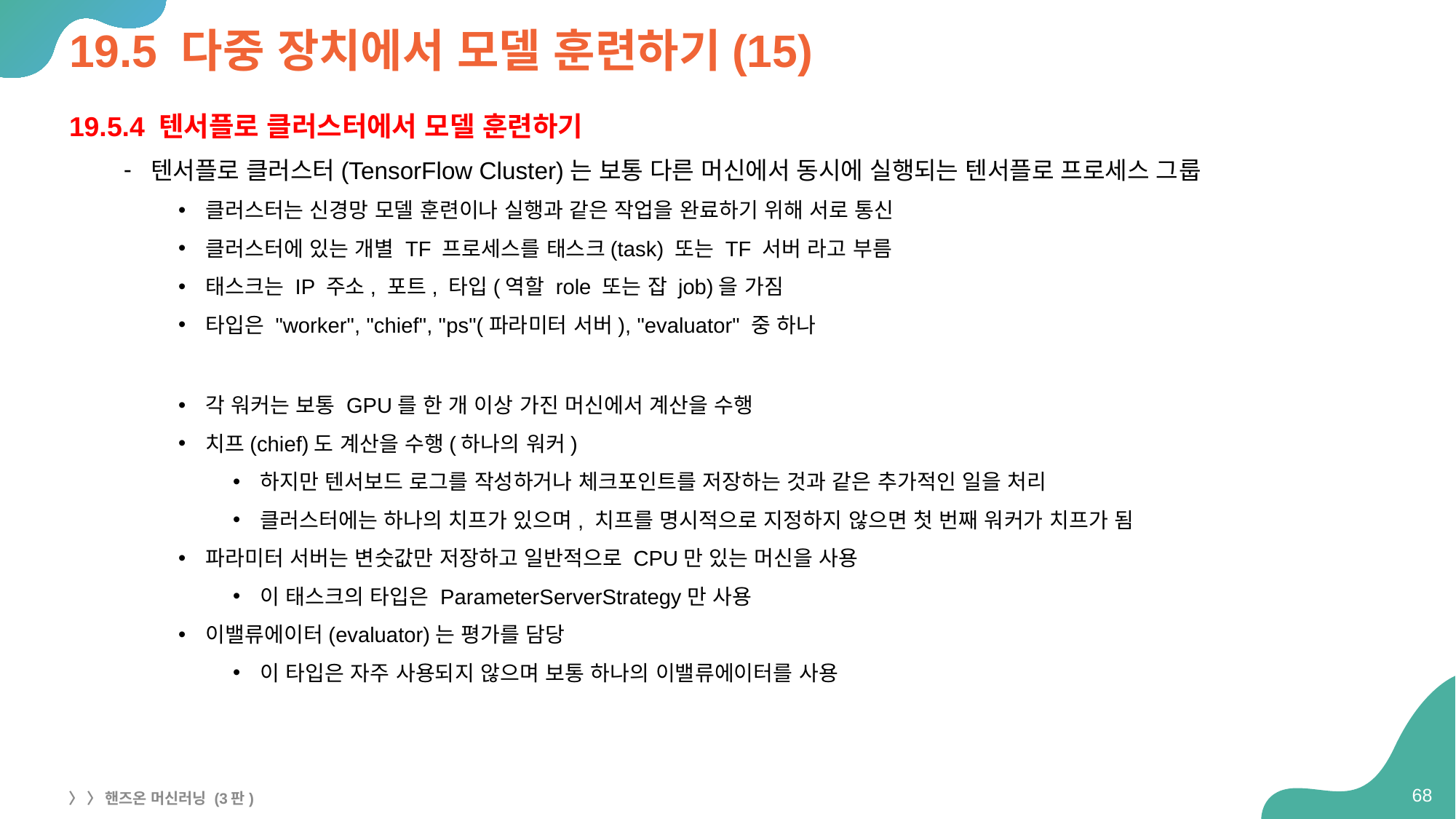

# 19.5 다중 장치에서 모델 훈련하기(15)
19.5.4 텐서플로 클러스터에서 모델 훈련하기
텐서플로 클러스터(TensorFlow Cluster)는 보통 다른 머신에서 동시에 실행되는 텐서플로 프로세스 그룹
클러스터는 신경망 모델 훈련이나 실행과 같은 작업을 완료하기 위해 서로 통신
클러스터에 있는 개별 TF 프로세스를 태스크(task) 또는 TF 서버 라고 부름
태스크는 IP 주소, 포트, 타입(역할 role 또는 잡 job)을 가짐
타입은 "worker", "chief", "ps"(파라미터 서버), "evaluator" 중 하나

각 워커는 보통 GPU를 한 개 이상 가진 머신에서 계산을 수행
치프(chief)도 계산을 수행(하나의 워커)
하지만 텐서보드 로그를 작성하거나 체크포인트를 저장하는 것과 같은 추가적인 일을 처리
클러스터에는 하나의 치프가 있으며, 치프를 명시적으로 지정하지 않으면 첫 번째 워커가 치프가 됨
파라미터 서버는 변숫값만 저장하고 일반적으로 CPU만 있는 머신을 사용
이 태스크의 타입은 ParameterServerStrategy만 사용
이밸류에이터(evaluator)는 평가를 담당
이 타입은 자주 사용되지 않으며 보통 하나의 이밸류에이터를 사용
68
〉 〉 핸즈온 머신러닝 (3판)